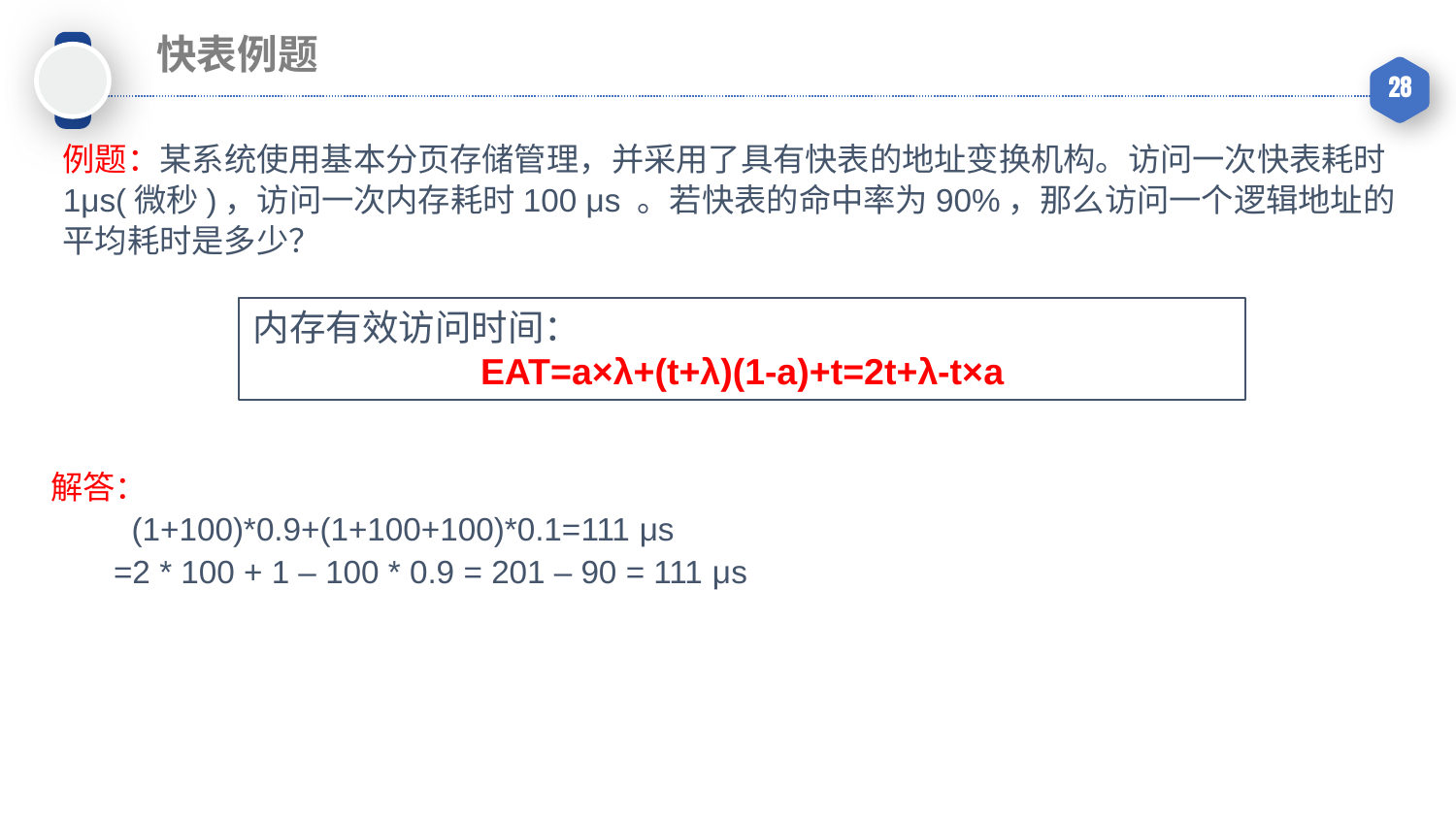

快表例题
例题：某系统使用基本分页存储管理，并采用了具有快表的地址变换机构。访问一次快表耗时1μs(微秒)，访问一次内存耗时100 μs 。若快表的命中率为90%，那么访问一个逻辑地址的平均耗时是多少？
内存有效访问时间：
EAT=а×λ+(t+λ)(1-а)+t=2t+λ-t×а
解答：
         (1+100)*0.9+(1+100+100)*0.1=111 μs
       =2 * 100 + 1 – 100 * 0.9 = 201 – 90 = 111 μs